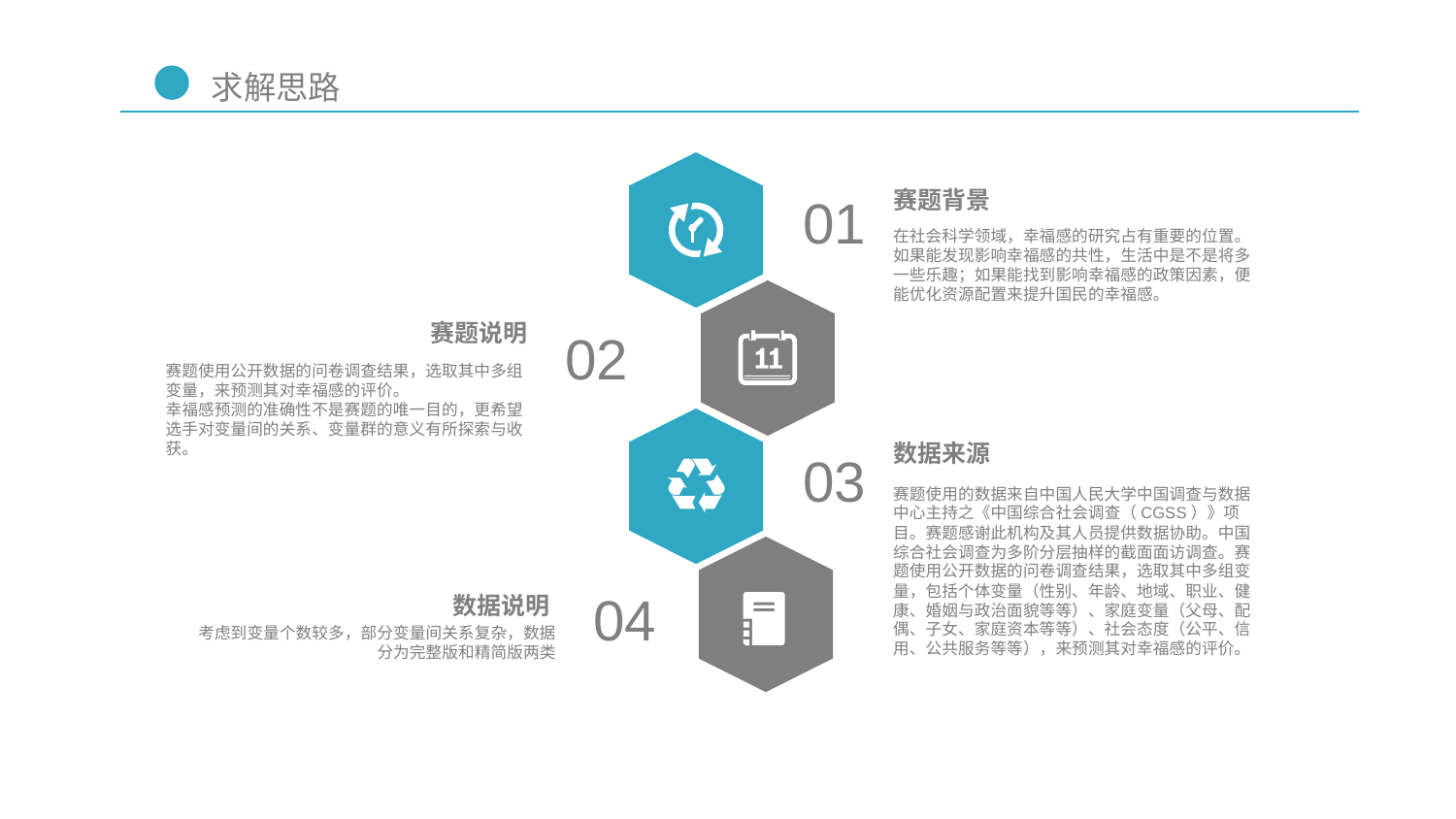

赛题背景
在社会科学领域，幸福感的研究占有重要的位置。如果能发现影响幸福感的共性，生活中是不是将多一些乐趣；如果能找到影响幸福感的政策因素，便能优化资源配置来提升国民的幸福感。
01

赛题说明
赛题使用公开数据的问卷调查结果，选取其中多组变量，来预测其对幸福感的评价。
幸福感预测的准确性不是赛题的唯一目的，更希望选手对变量间的关系、变量群的意义有所探索与收获。
02

数据来源
赛题使用的数据来自中国人民大学中国调查与数据中心主持之《中国综合社会调查（CGSS）》项目。赛题感谢此机构及其人员提供数据协助。中国综合社会调查为多阶分层抽样的截面面访调查。赛题使用公开数据的问卷调查结果，选取其中多组变量，包括个体变量（性别、年龄、地域、职业、健康、婚姻与政治面貌等等）、家庭变量（父母、配偶、子女、家庭资本等等）、社会态度（公平、信用、公共服务等等），来预测其对幸福感的评价。

03

04
数据说明
考虑到变量个数较多，部分变量间关系复杂，数据分为完整版和精简版两类